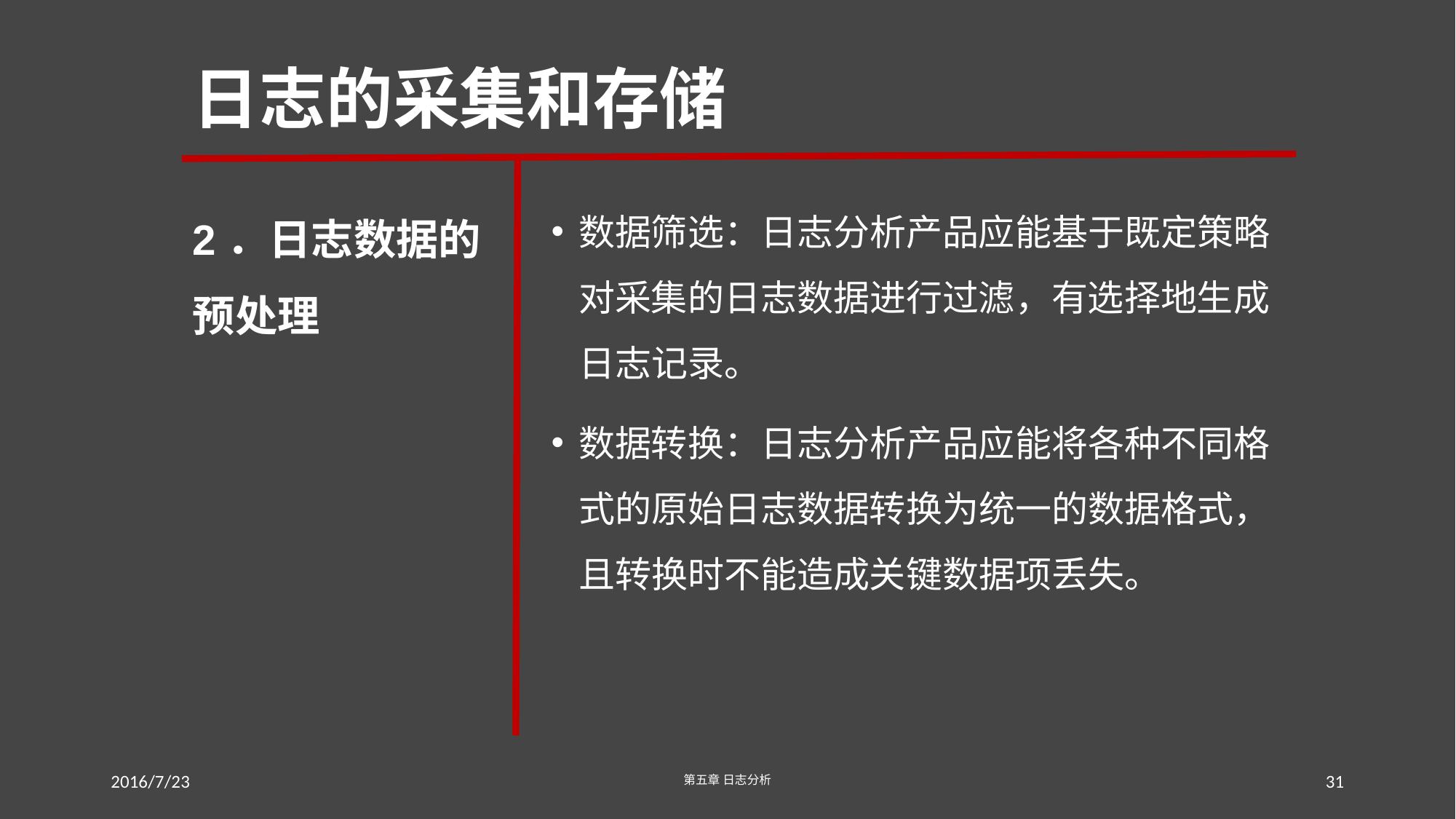

# 日志的采集和存储
2．日志数据的预处理
数据筛选：日志分析产品应能基于既定策略对采集的日志数据进行过滤，有选择地生成日志记录。
数据转换：日志分析产品应能将各种不同格式的原始日志数据转换为统一的数据格式，且转换时不能造成关键数据项丢失。
2016/7/23
第五章 日志分析
31